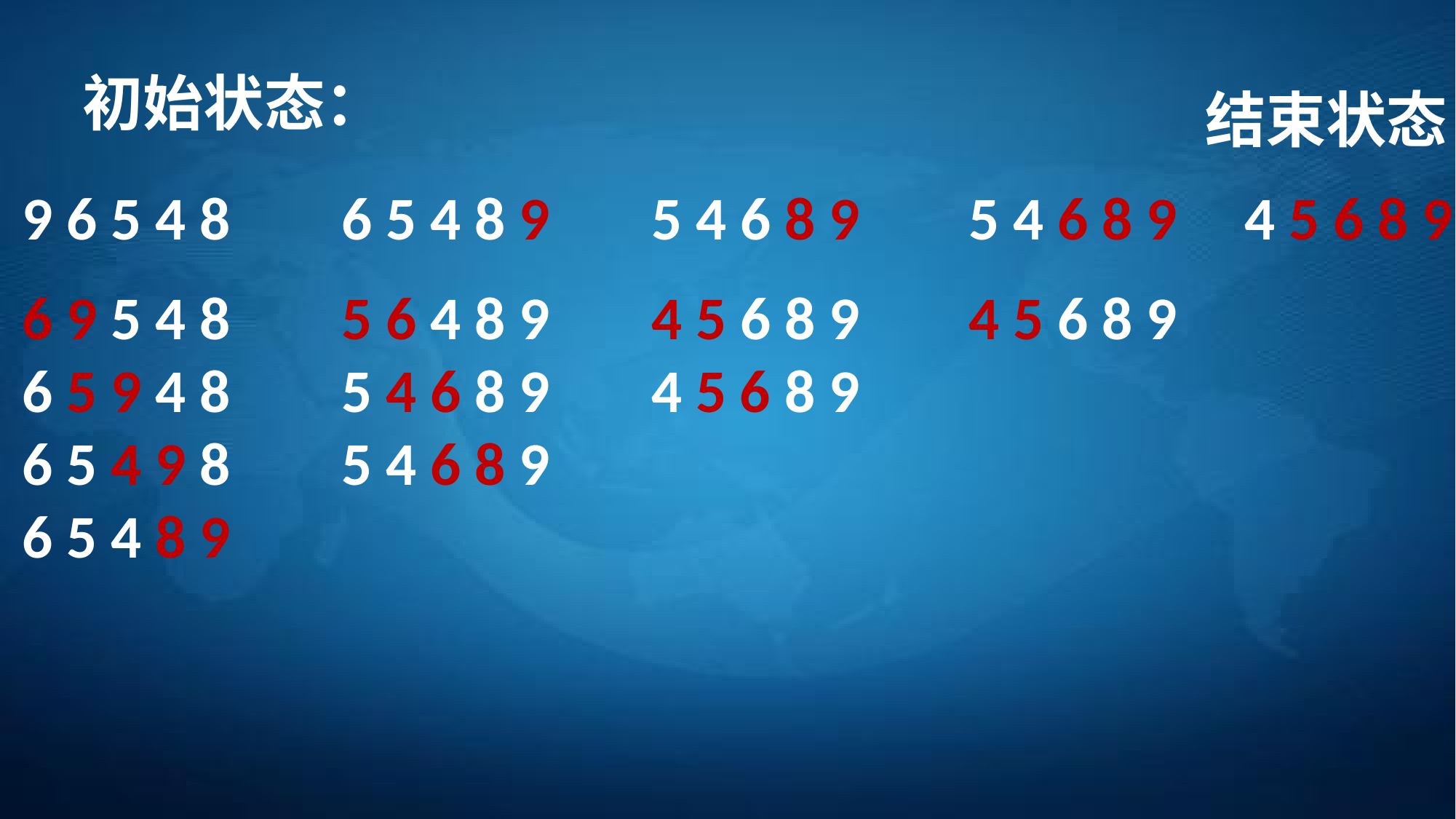

初始状态：
结束状态
9 6 5 4 8
6 5 4 8 9
5 4 6 8 9
5 4 6 8 9
4 5 6 8 9
6 9 5 4 8
6 5 9 4 8
6 5 4 9 8
6 5 4 8 9
5 6 4 8 9
5 4 6 8 9
5 4 6 8 9
4 5 6 8 9
4 5 6 8 9

4 5 6 8 9